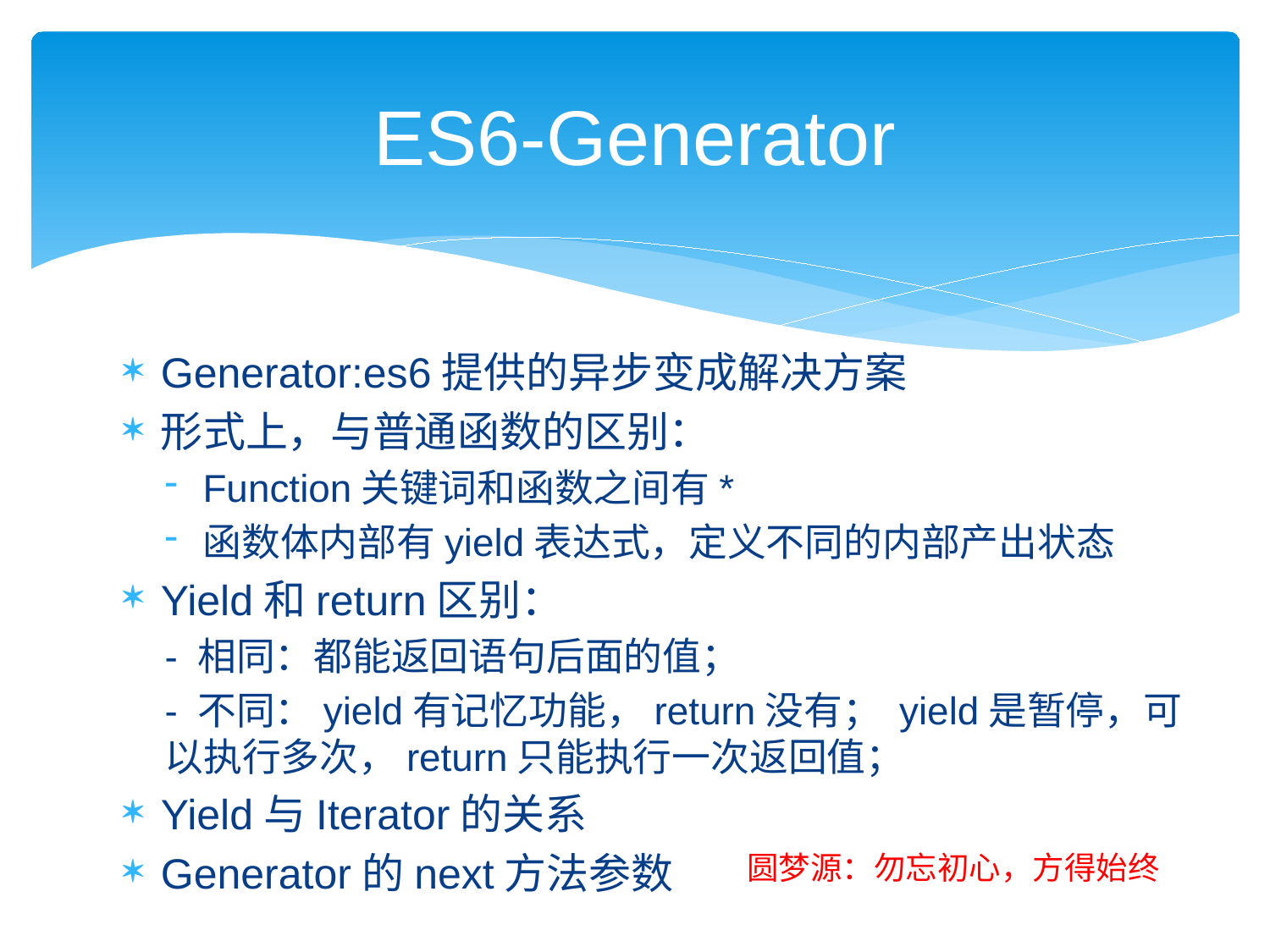

# ES6-Generator
Generator:es6提供的异步变成解决方案
形式上，与普通函数的区别：
Function关键词和函数之间有*
函数体内部有yield表达式，定义不同的内部产出状态
Yield和return区别：
- 相同：都能返回语句后面的值；
- 不同：yield有记忆功能，return没有； yield是暂停，可以执行多次，return只能执行一次返回值；
Yield与Iterator的关系
Generator的next方法参数